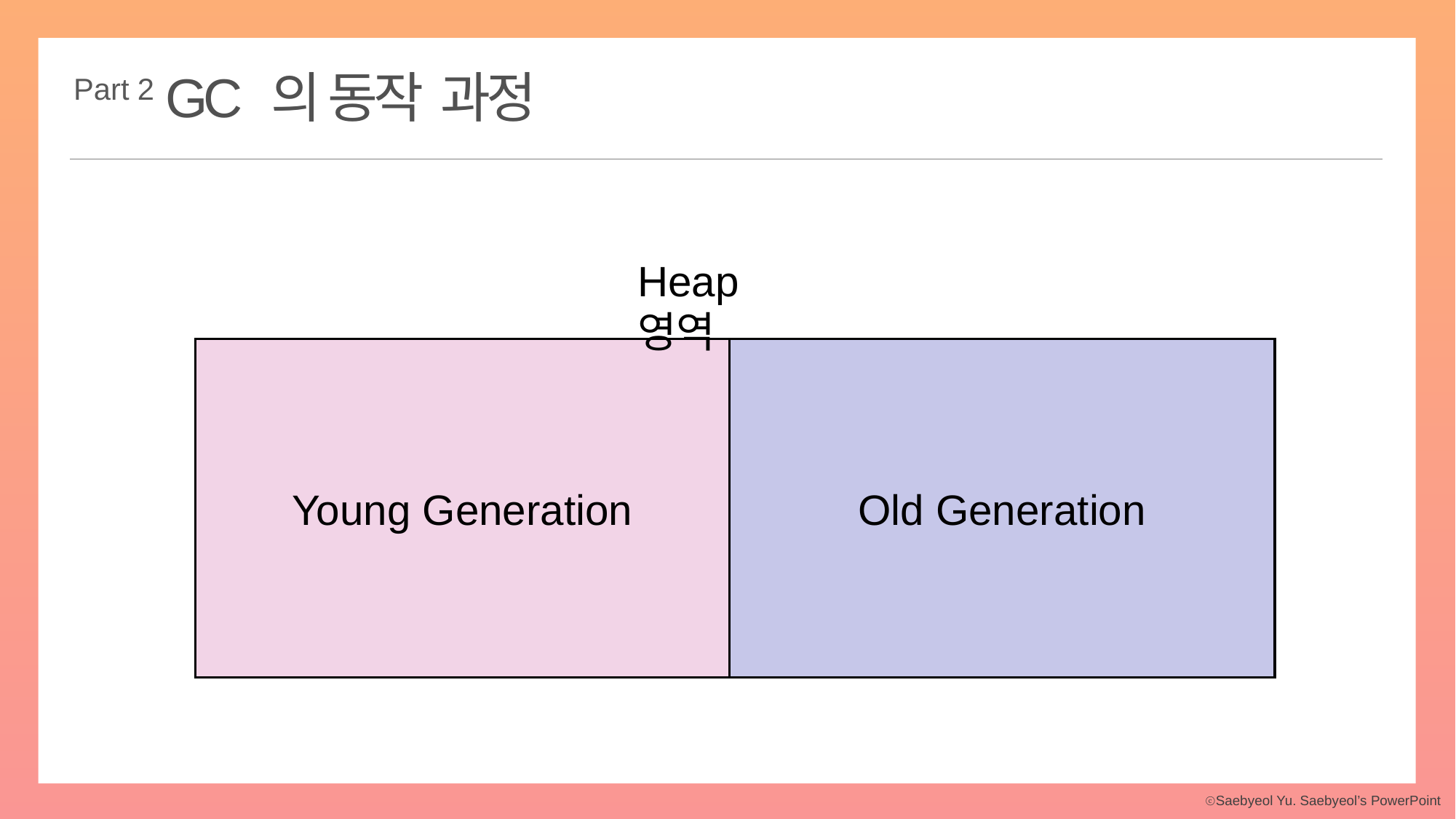

GC 의 동작  과정
Part 2
Heap영역
1
Young Generation
Old Generation
2
3